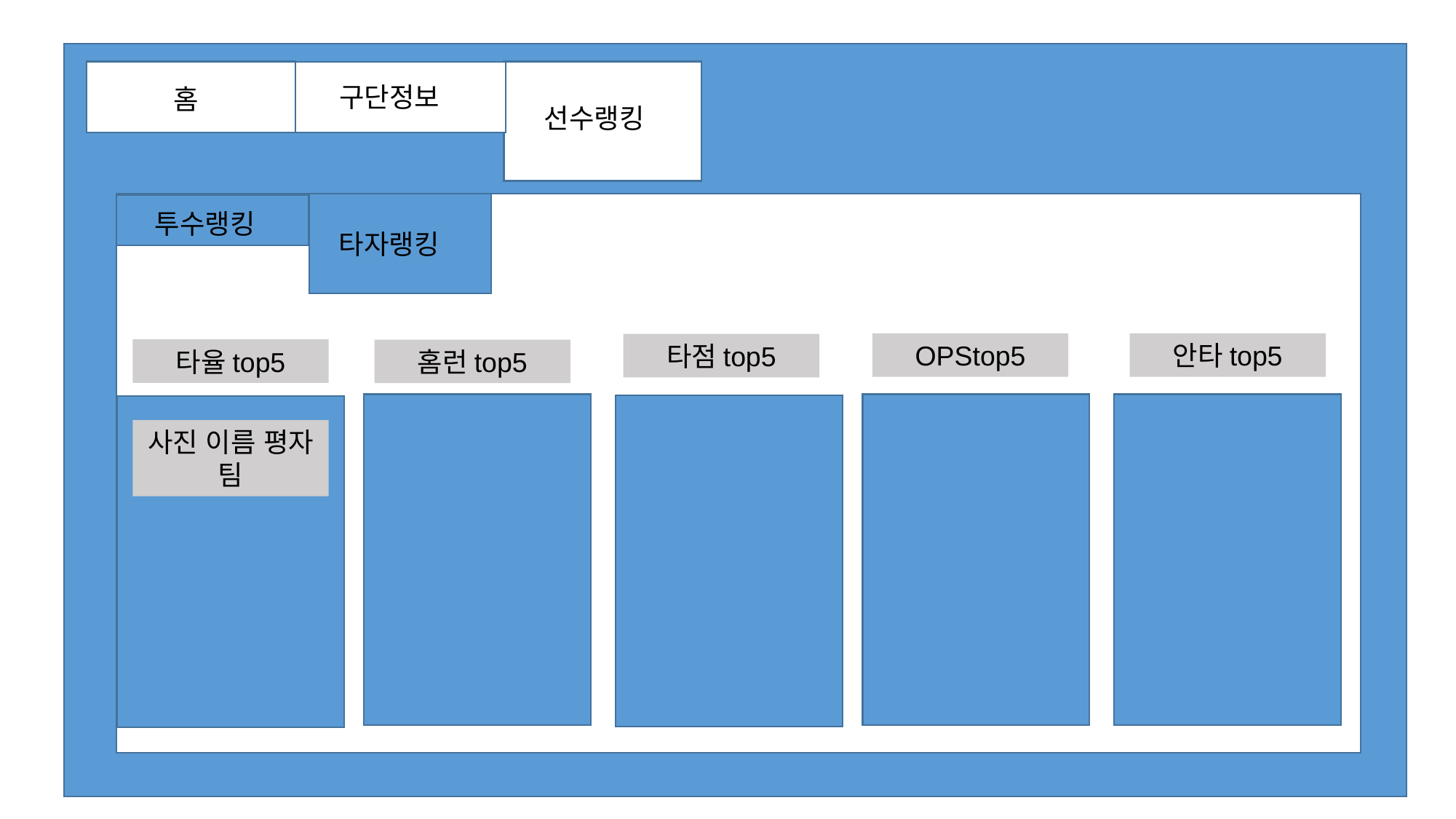

구단정보
홈
선수랭킹

투수랭킹
타자랭킹
OPStop5
안타top5
타점top5
타율top5
홈런top5

사진 이름 평자 팀